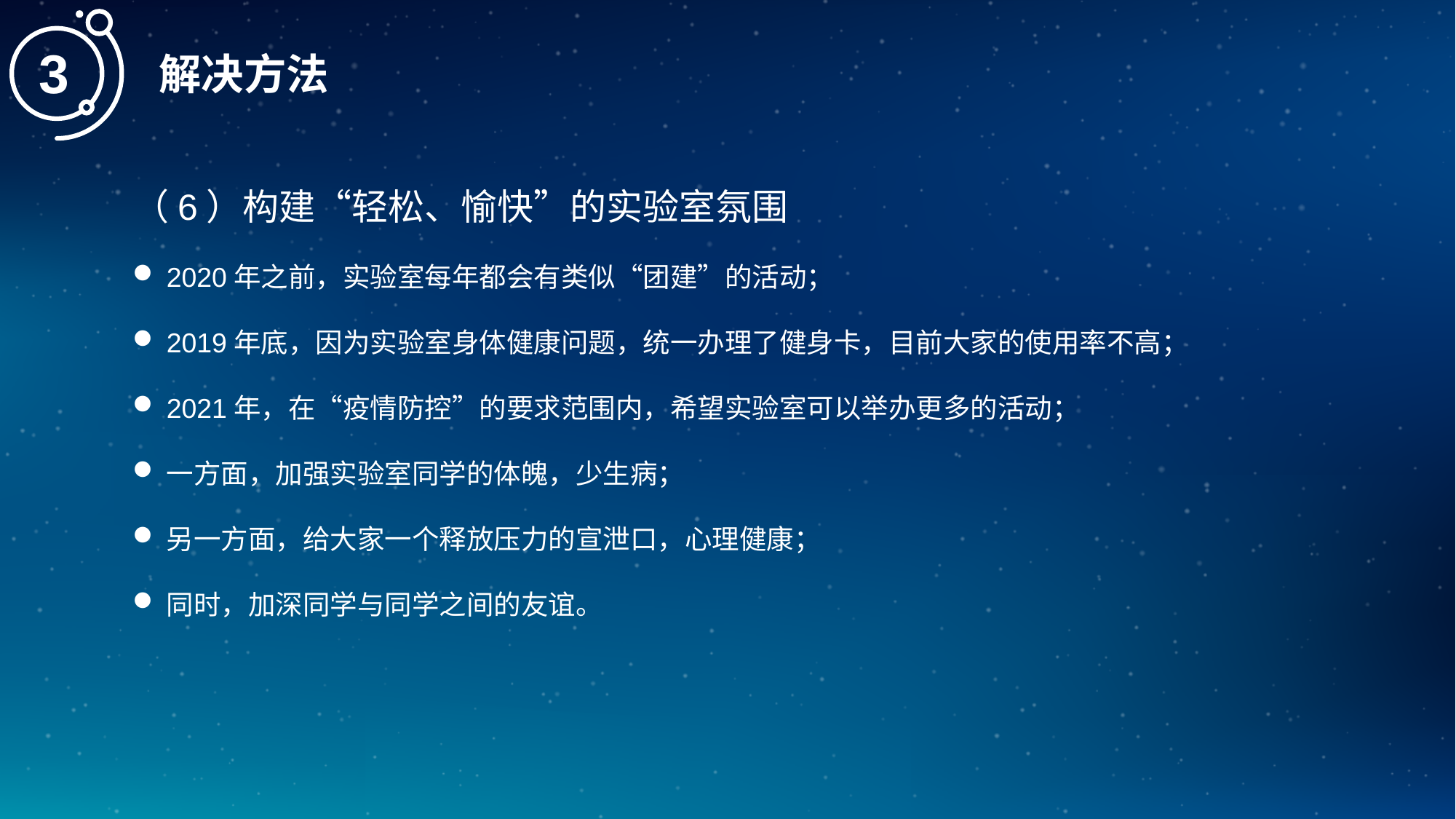

3

解决方法
（6）构建“轻松、愉快”的实验室氛围
2020年之前，实验室每年都会有类似“团建”的活动；
2019年底，因为实验室身体健康问题，统一办理了健身卡，目前大家的使用率不高；
2021年，在“疫情防控”的要求范围内，希望实验室可以举办更多的活动；
一方面，加强实验室同学的体魄，少生病；
另一方面，给大家一个释放压力的宣泄口，心理健康；
同时，加深同学与同学之间的友谊。